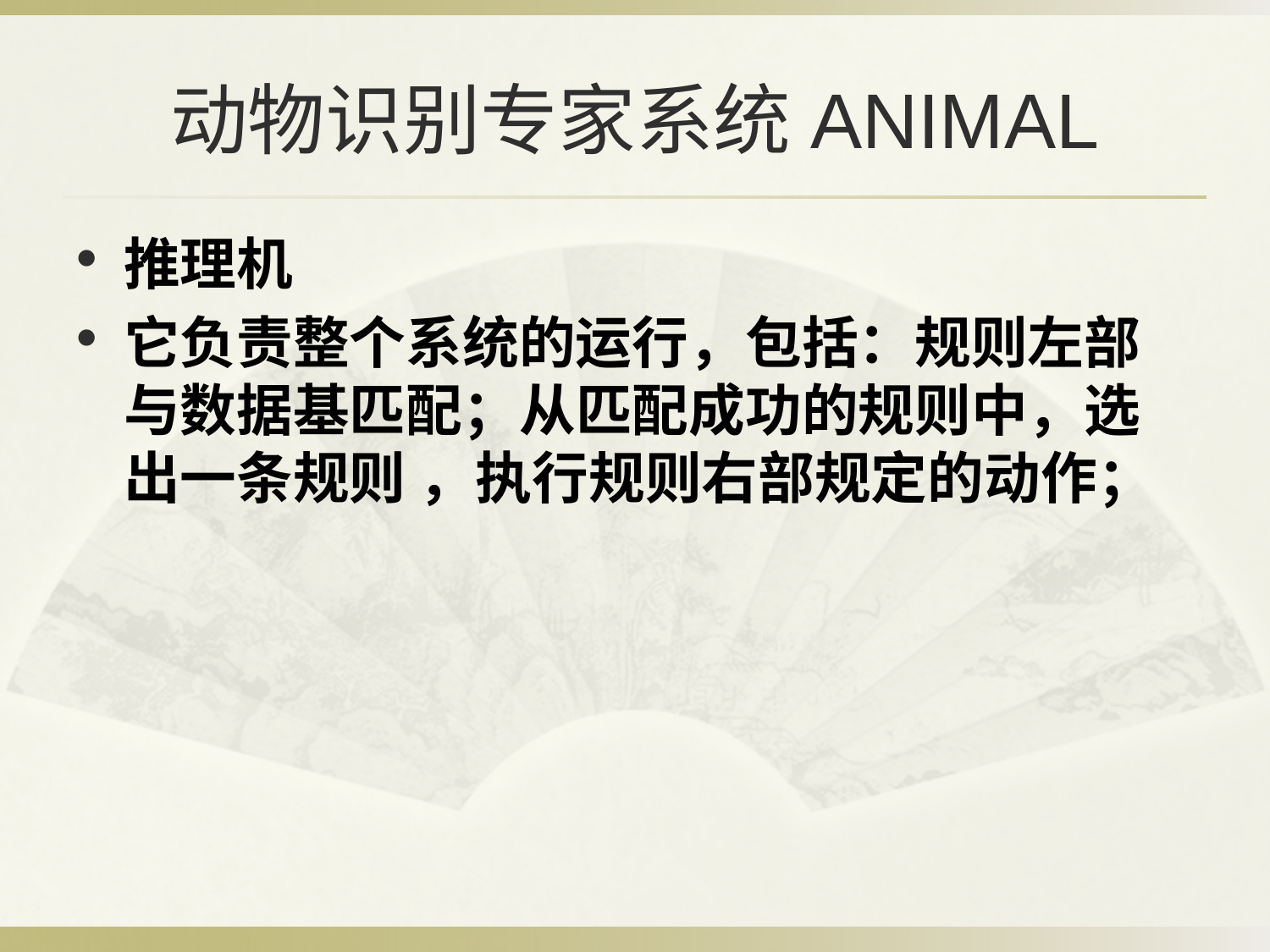

# 动物识别专家系统ANIMAL
推理机
它负责整个系统的运行，包括：规则左部与数据基匹配；从匹配成功的规则中，选出一条规则 ，执行规则右部规定的动作；

22